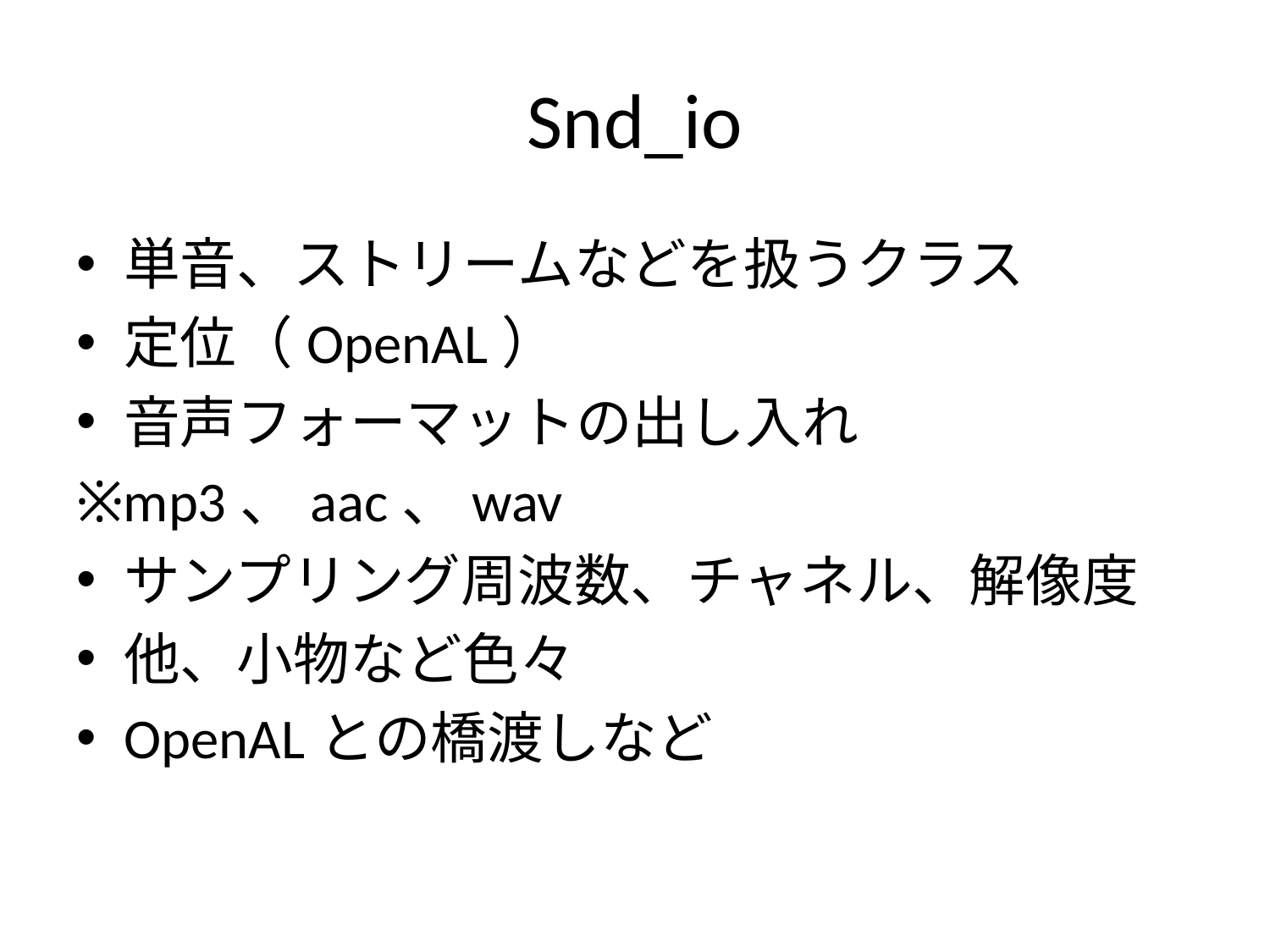

# Snd_io
単音、ストリームなどを扱うクラス
定位（OpenAL）
音声フォーマットの出し入れ
※mp3、aac、wav
サンプリング周波数、チャネル、解像度
他、小物など色々
OpenALとの橋渡しなど